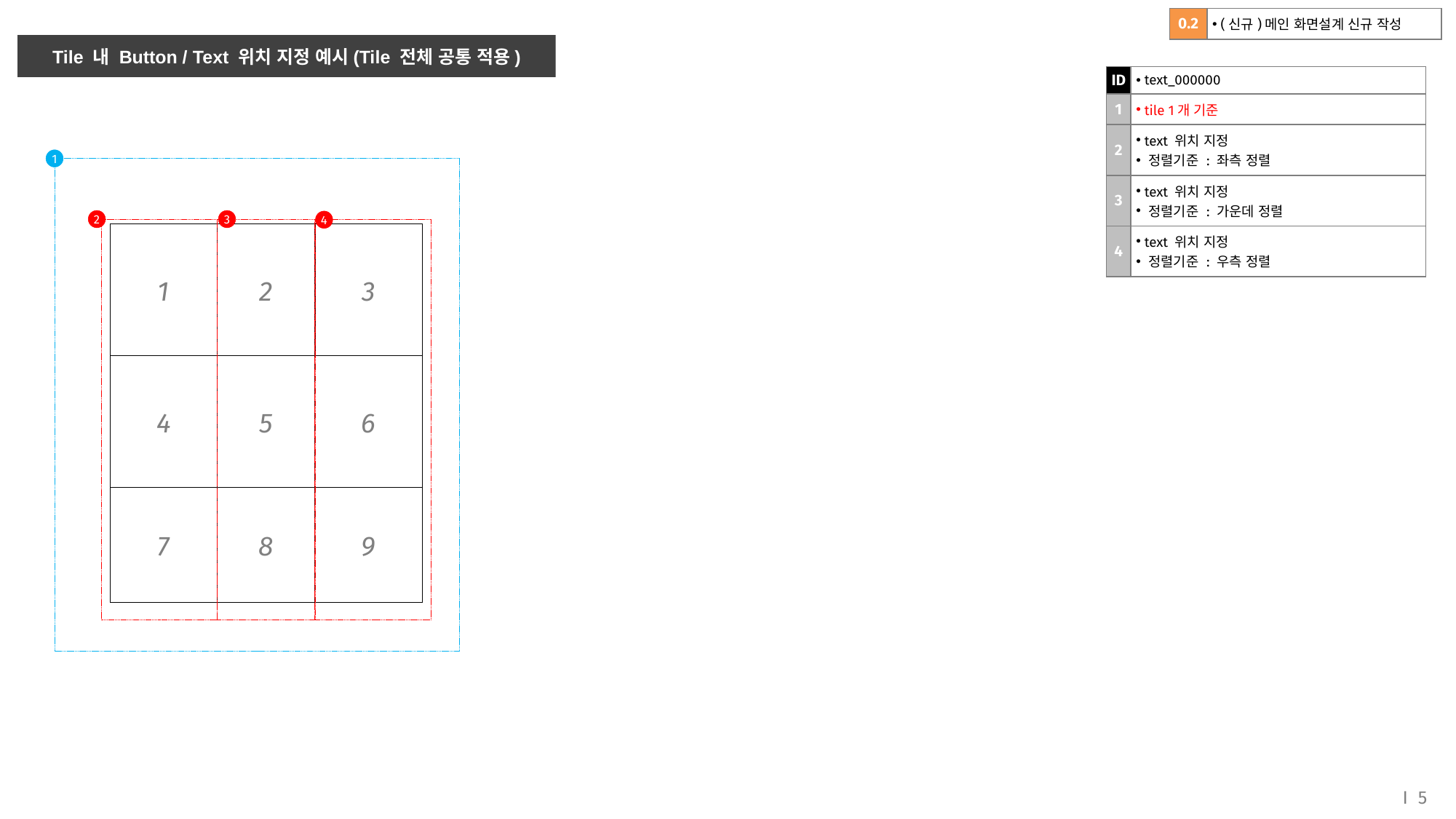

| 0.2 | (신규)메인 화면설계 신규 작성 |
| --- | --- |
Tile 내 Button / Text 위치 지정 예시(Tile 전체 공통 적용)
| ID | text\_000000 |
| --- | --- |
| 1 | tile 1개 기준 |
| 2 | text 위치 지정 정렬기준 : 좌측 정렬 |
| 3 | text 위치 지정 정렬기준 : 가운데 정렬 |
| 4 | text 위치 지정 정렬기준 : 우측 정렬 |
1

2
3
4

3

1
2
6
4
5
9
7
8